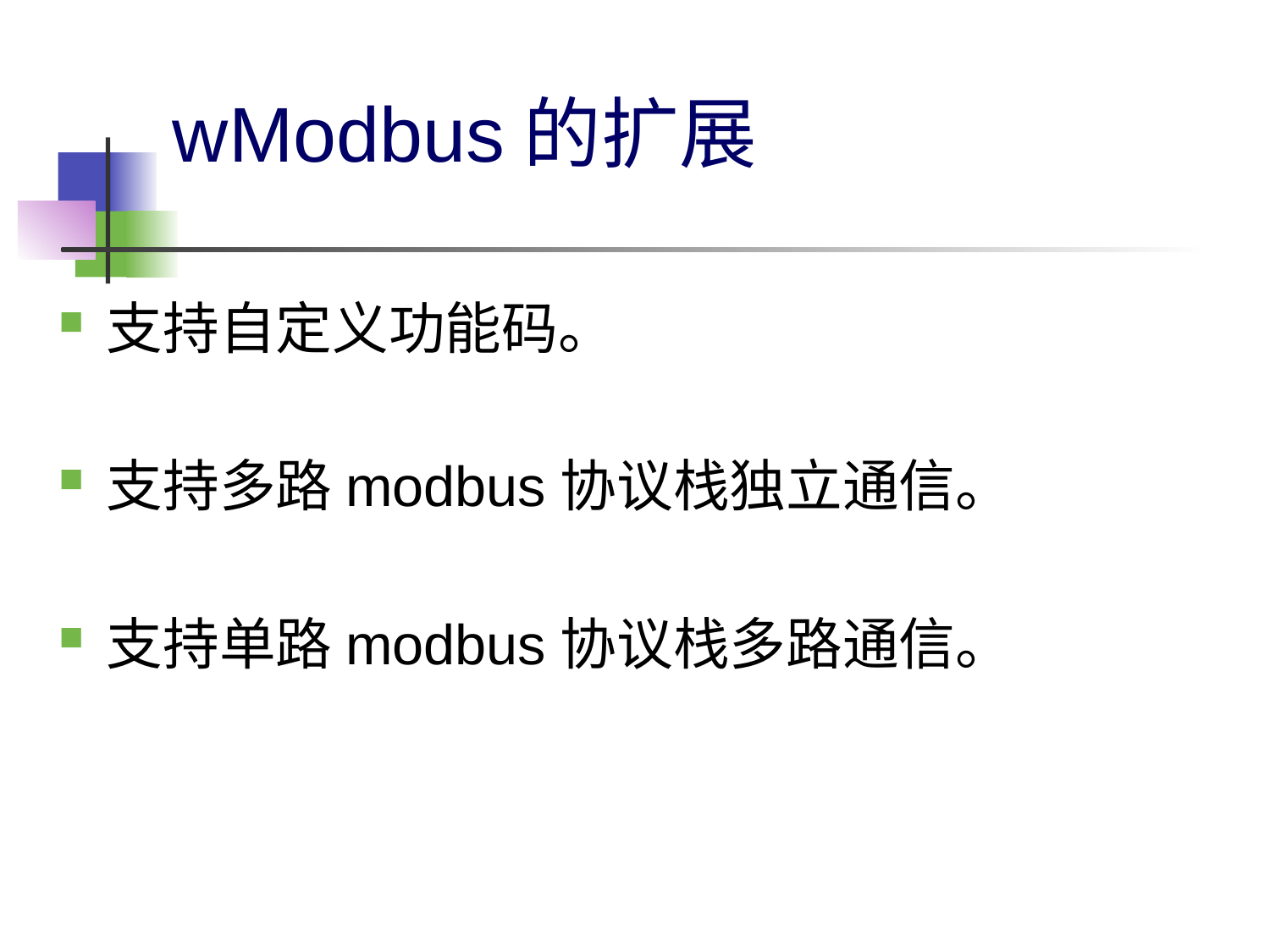

# wModbus的扩展
支持自定义功能码。

支持多路modbus协议栈独立通信。

支持单路modbus协议栈多路通信。